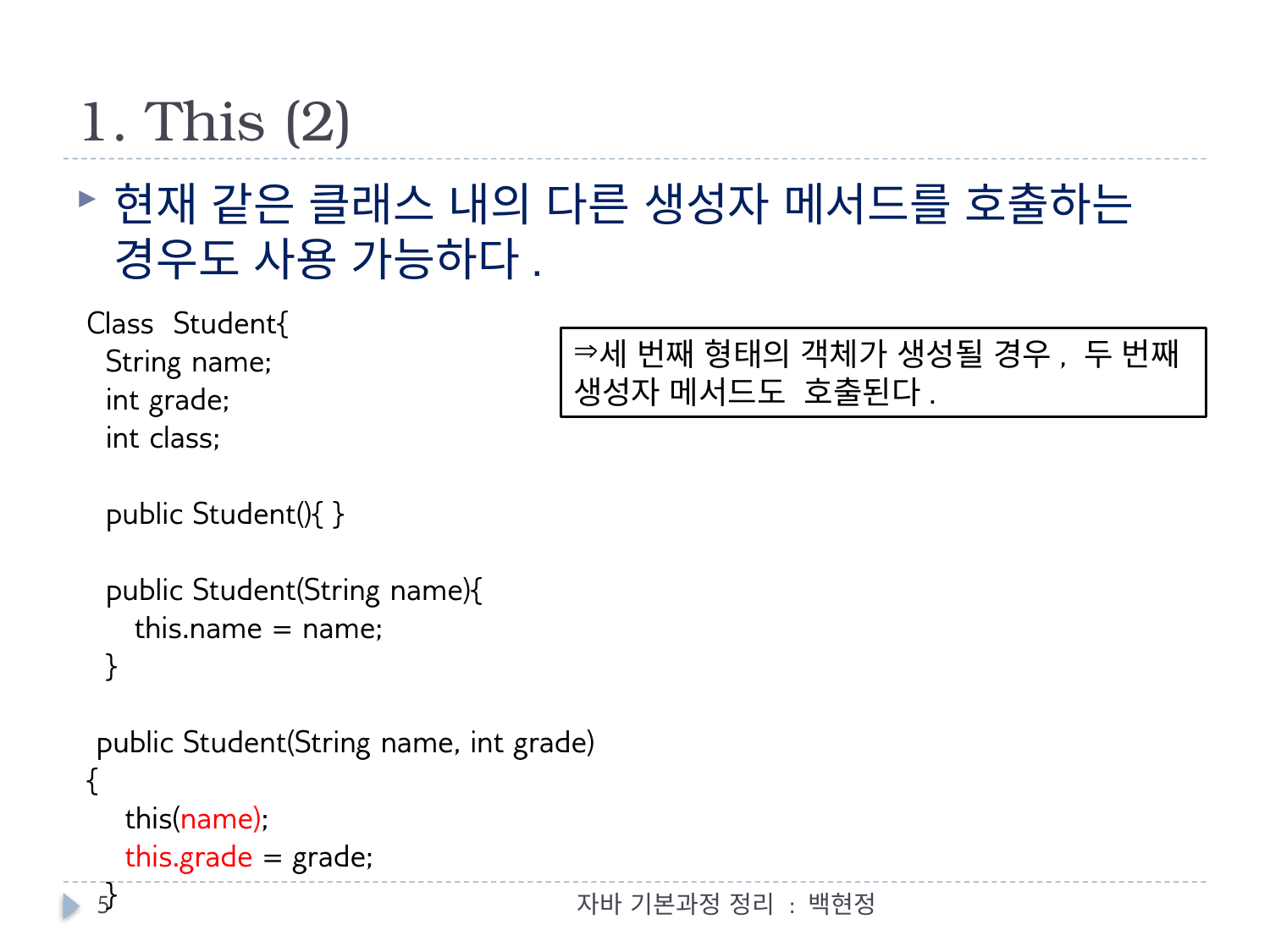

# 1. This (2)
현재 같은 클래스 내의 다른 생성자 메서드를 호출하는 경우도 사용 가능하다.
Class  Student{
  String name;
  int grade;
  int class;

  public Student(){ }

  public Student(String name){
     this.name = name;
  }

 public Student(String name, int grade){
    this(name);
    this.grade = grade;
  }
세 번째 형태의 객체가 생성될 경우, 두 번째 생성자 메서드도  호출된다.
5
자바 기본과정 정리 : 백현정